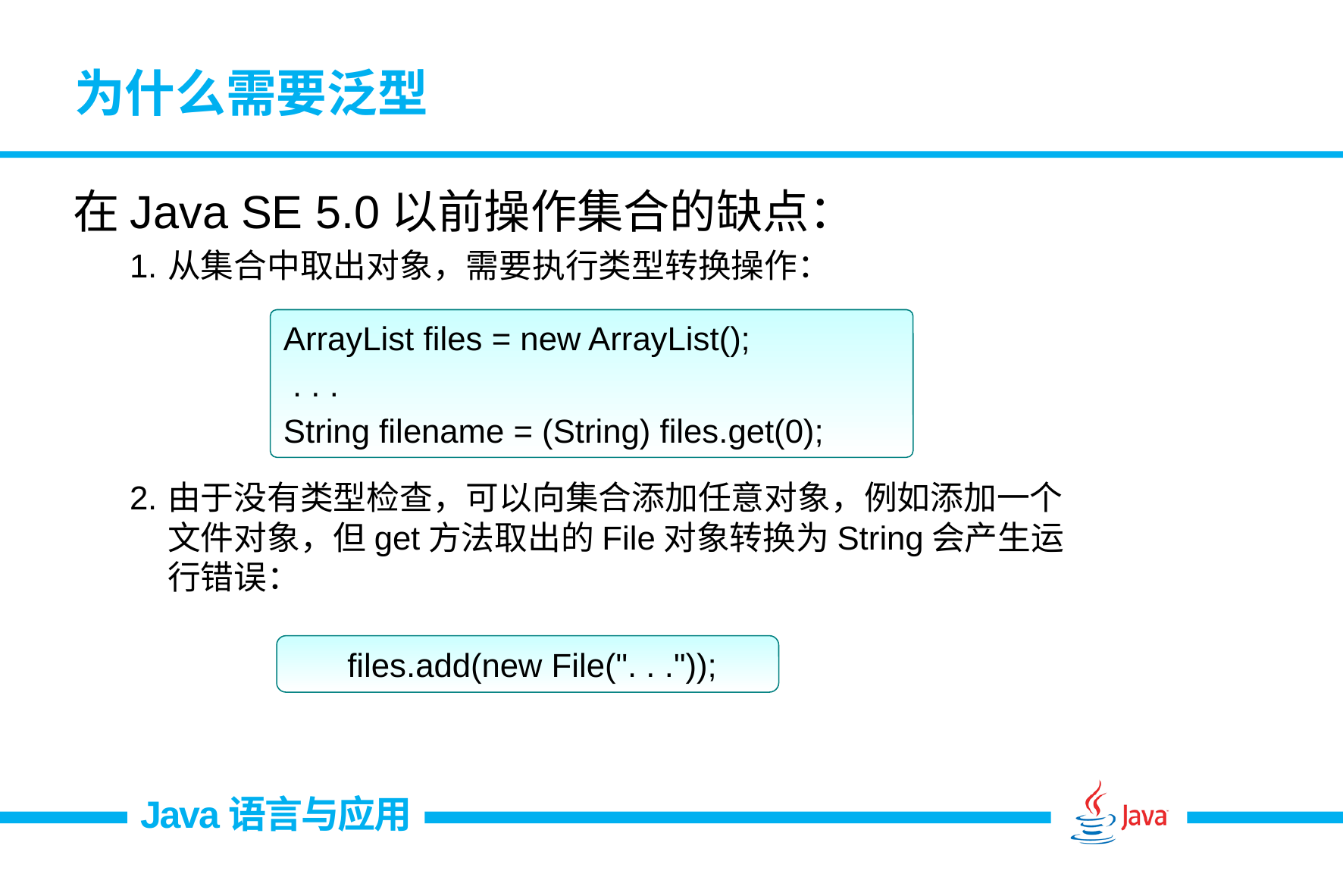

# 为什么需要泛型
在Java SE 5.0以前操作集合的缺点：
从集合中取出对象，需要执行类型转换操作：

由于没有类型检查，可以向集合添加任意对象，例如添加一个文件对象，但get方法取出的File对象转换为String会产生运行错误：

ArrayList files = new ArrayList();
 . . .
String filename = (String) files.get(0);
files.add(new File(". . ."));